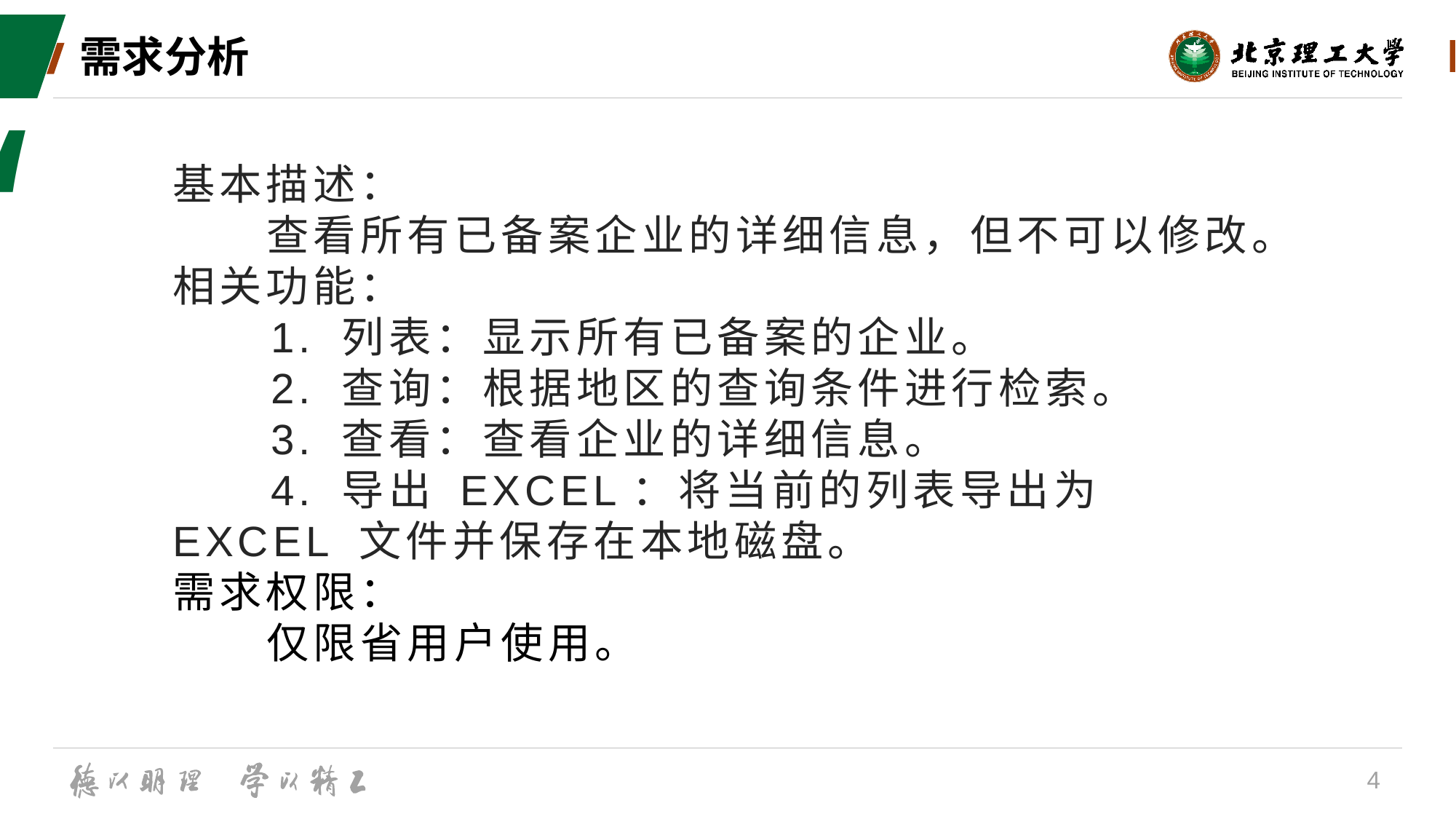

# 需求分析
“
基本描述：
      查看所有已备案企业的详细信息，但不可以修改。
相关功能：
      1. 列表：显示所有已备案的企业。
      2. 查询：根据地区的查询条件进行检索。
      3. 查看：查看企业的详细信息。
      4. 导出 EXCEL：将当前的列表导出为 EXCEL 文件并保存在本地磁盘。
需求权限：
      仅限省用户使用。